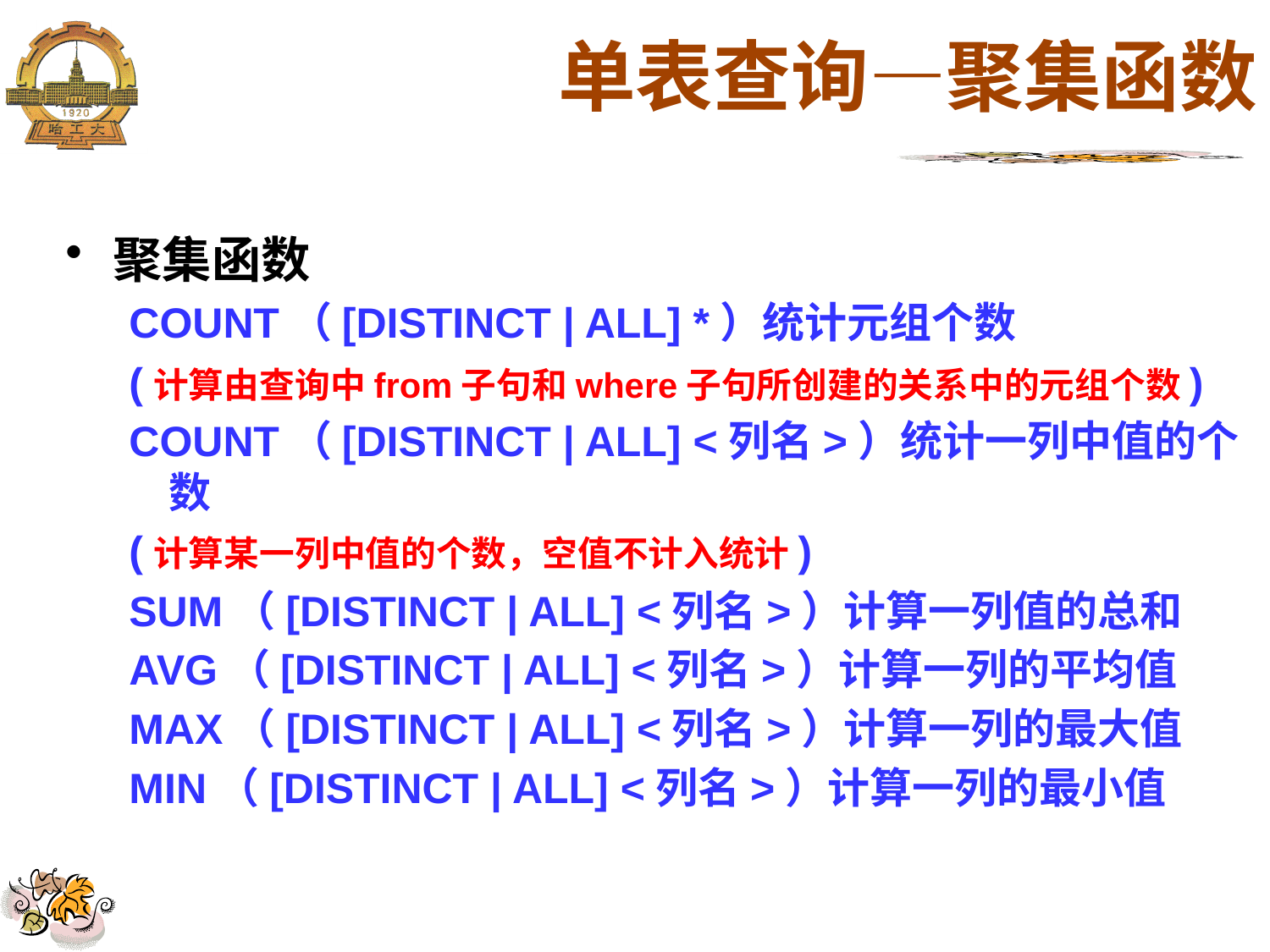

# 单表查询—聚集函数
聚集函数
COUNT（[DISTINCT | ALL] *）统计元组个数
(计算由查询中from子句和where子句所创建的关系中的元组个数)
COUNT（[DISTINCT | ALL] <列名>）统计一列中值的个数
(计算某一列中值的个数，空值不计入统计)
SUM（[DISTINCT | ALL] <列名>）计算一列值的总和
AVG（[DISTINCT | ALL] <列名>）计算一列的平均值
MAX（[DISTINCT | ALL] <列名>）计算一列的最大值
MIN（[DISTINCT | ALL] <列名>）计算一列的最小值